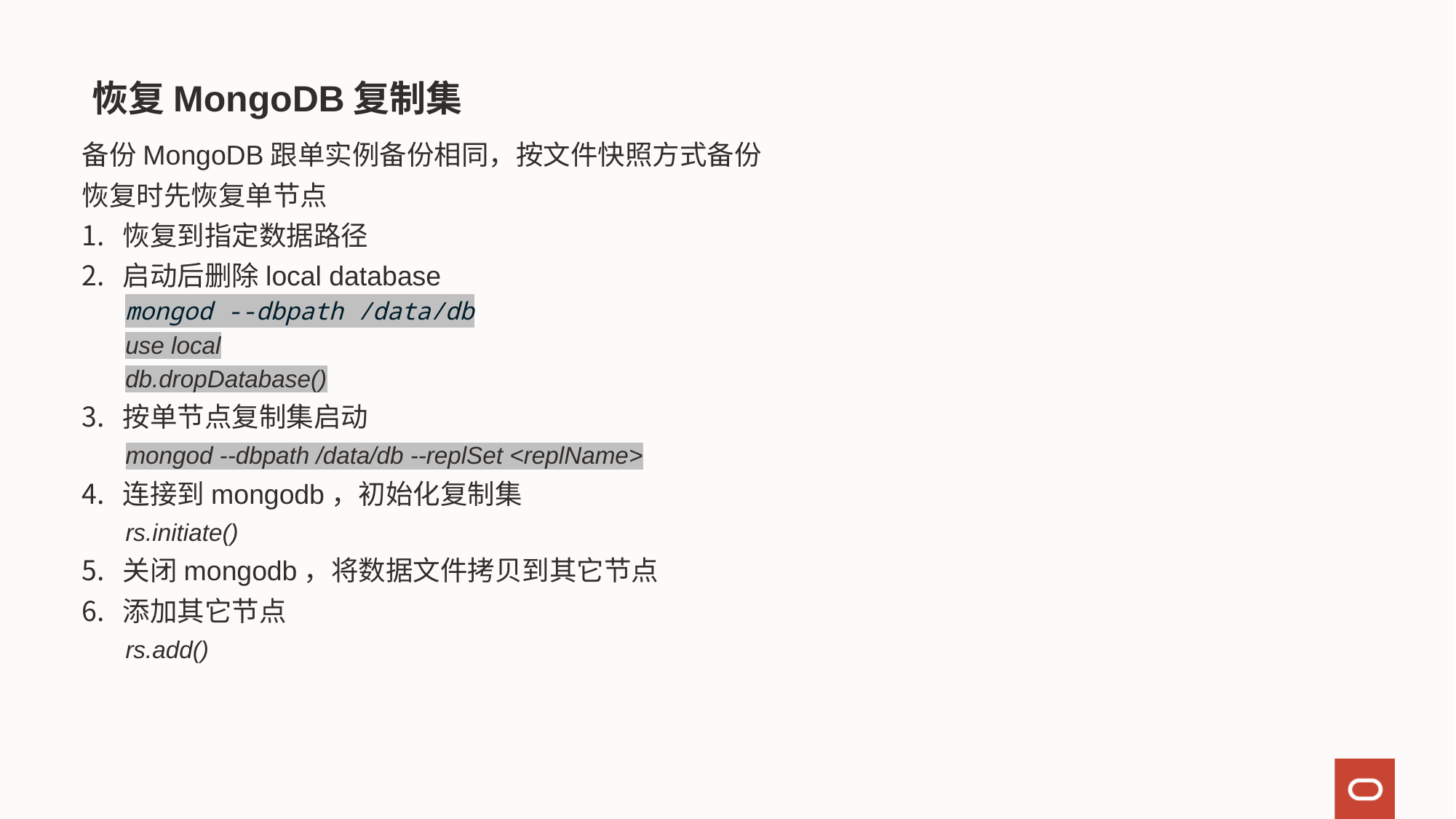

# 恢复MongoDB复制集
备份MongoDB跟单实例备份相同，按文件快照方式备份
恢复时先恢复单节点
恢复到指定数据路径
启动后删除local database
mongod --dbpath /data/db
use local
db.dropDatabase()
按单节点复制集启动
mongod --dbpath /data/db --replSet <replName>
连接到mongodb，初始化复制集
rs.initiate()
关闭mongodb，将数据文件拷贝到其它节点
添加其它节点
rs.add()